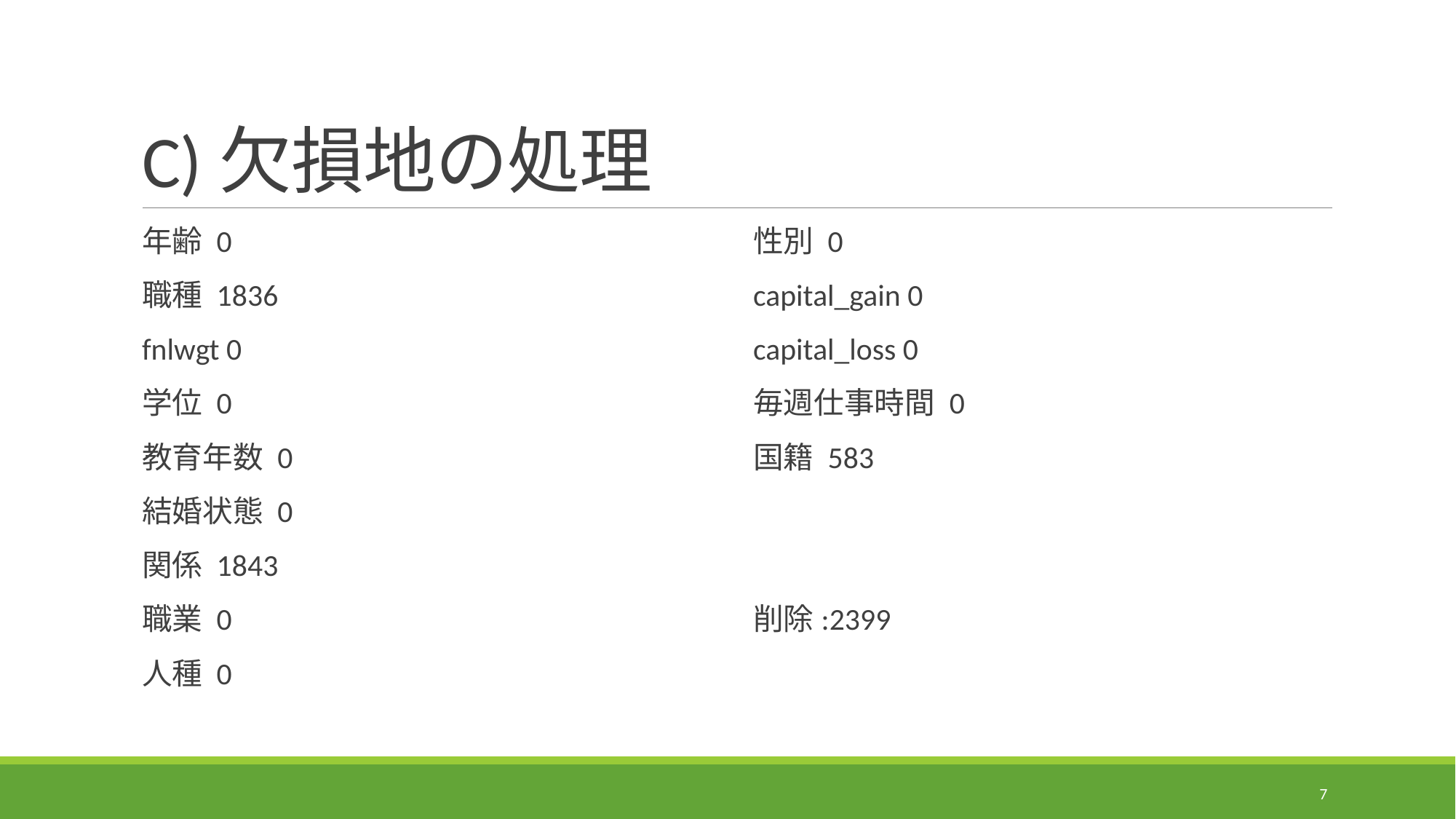

# C)欠損地の処理
年齢 0
職種 1836
fnlwgt 0
学位 0
教育年数 0
結婚状態 0
関係 1843
職業 0
人種 0

性別 0
capital_gain 0
capital_loss 0
毎週仕事時間 0
国籍 583

削除:2399
7